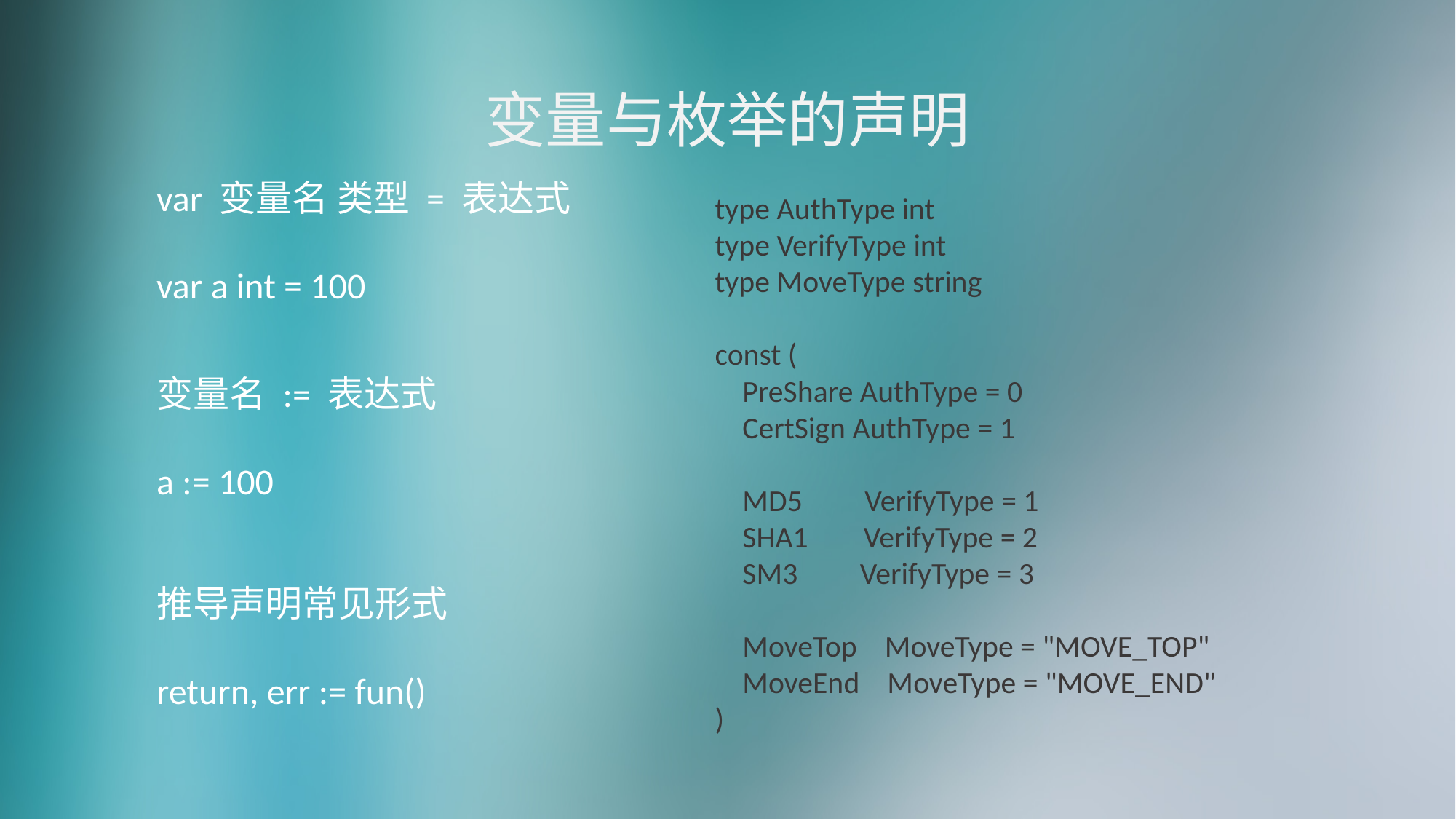

# 变量与枚举的声明
var 变量名 类型 = 表达式

var a int = 100
type AuthType int
type VerifyType int
type MoveType string

const (
    PreShare AuthType = 0
    CertSign AuthType = 1

    MD5         VerifyType = 1
    SHA1        VerifyType = 2
    SM3         VerifyType = 3

    MoveTop    MoveType = "MOVE_TOP"
    MoveEnd    MoveType = "MOVE_END"
)
变量名 := 表达式

a := 100
推导声明常见形式

return, err := fun()